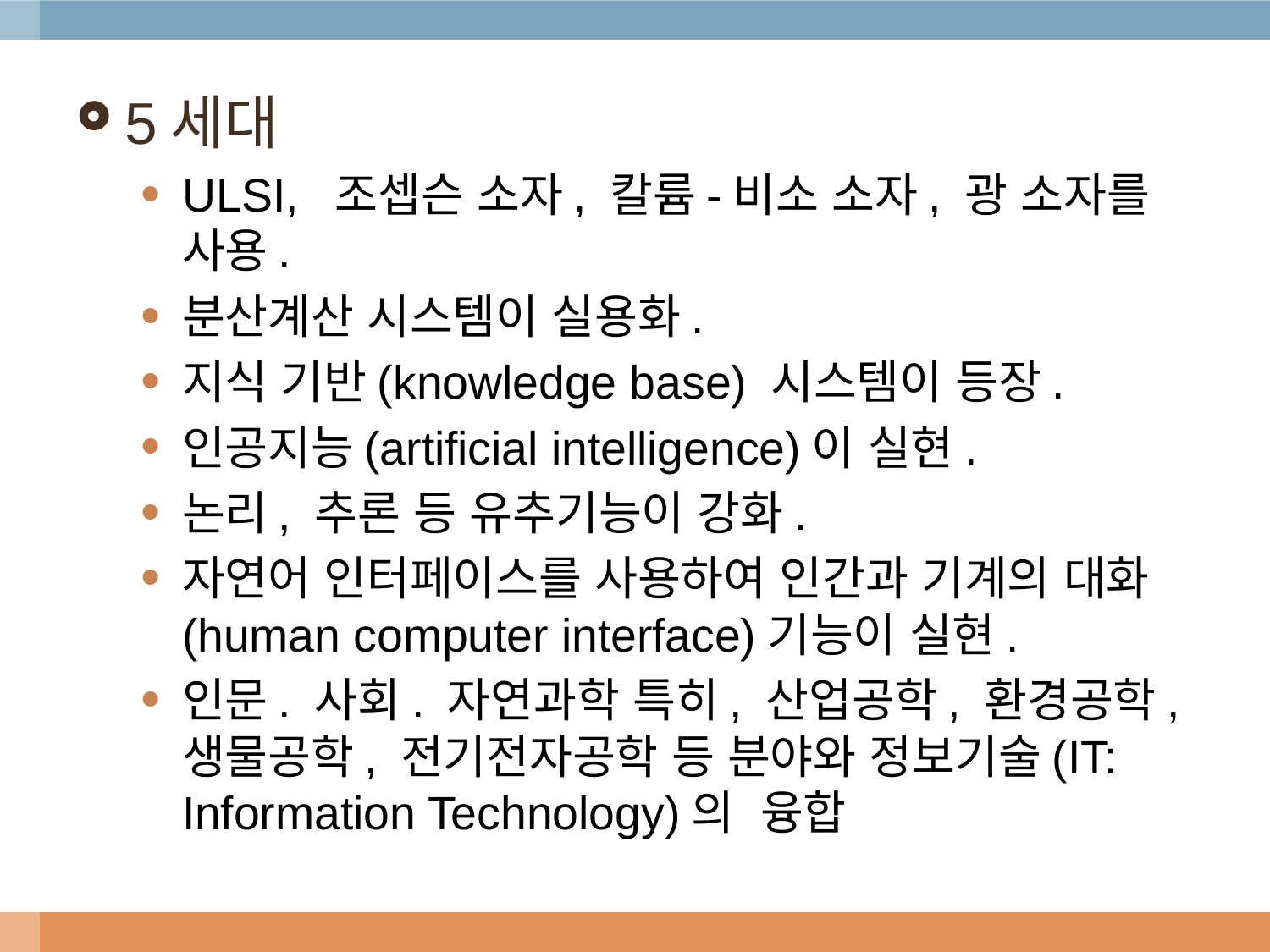

5세대
ULSI,  조셉슨 소자, 칼륨-비소 소자, 광 소자를 사용.
분산계산 시스템이 실용화.
지식 기반(knowledge base) 시스템이 등장.
인공지능(artificial intelligence)이 실현.
논리, 추론 등 유추기능이 강화.
자연어 인터페이스를 사용하여 인간과 기계의 대화(human computer interface)기능이 실현.
인문. 사회. 자연과학 특히, 산업공학, 환경공학, 생물공학, 전기전자공학 등 분야와 정보기술(IT: Information Technology)의  융합